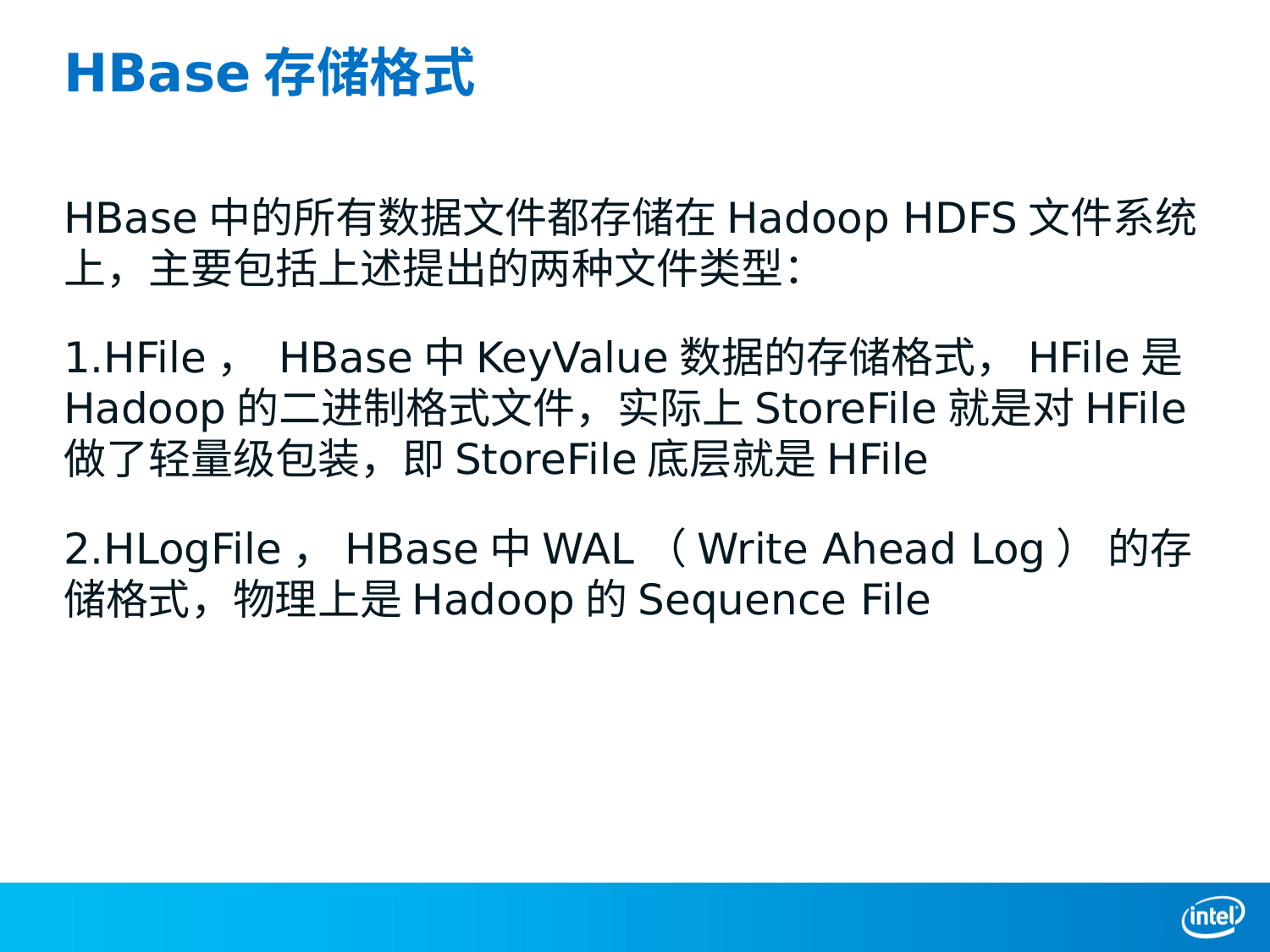

# HBase存储格式
HBase中的所有数据文件都存储在Hadoop HDFS文件系统上，主要包括上述提出的两种文件类型：
1.HFile， HBase中KeyValue数据的存储格式，HFile是Hadoop的二进制格式文件，实际上StoreFile就是对HFile做了轻量级包装，即StoreFile底层就是HFile
2.HLogFile，HBase中WAL（Write Ahead Log） 的存储格式，物理上是Hadoop的Sequence File